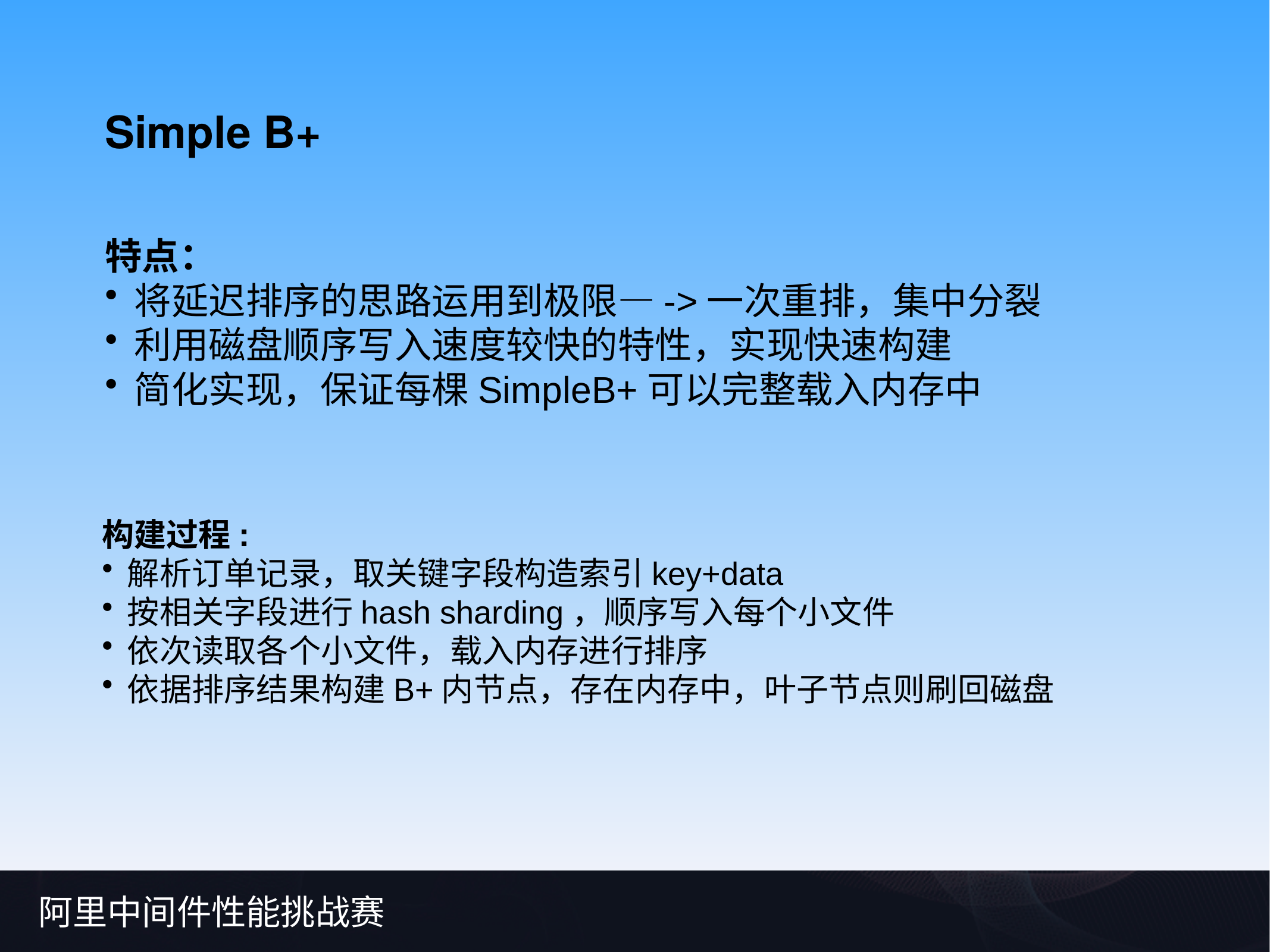

Simple B+
特点：
将延迟排序的思路运用到极限—->一次重排，集中分裂
利用磁盘顺序写入速度较快的特性，实现快速构建
简化实现，保证每棵SimpleB+可以完整载入内存中
构建过程:
解析订单记录，取关键字段构造索引key+data
按相关字段进行hash sharding，顺序写入每个小文件
依次读取各个小文件，载入内存进行排序
依据排序结果构建B+内节点，存在内存中，叶子节点则刷回磁盘